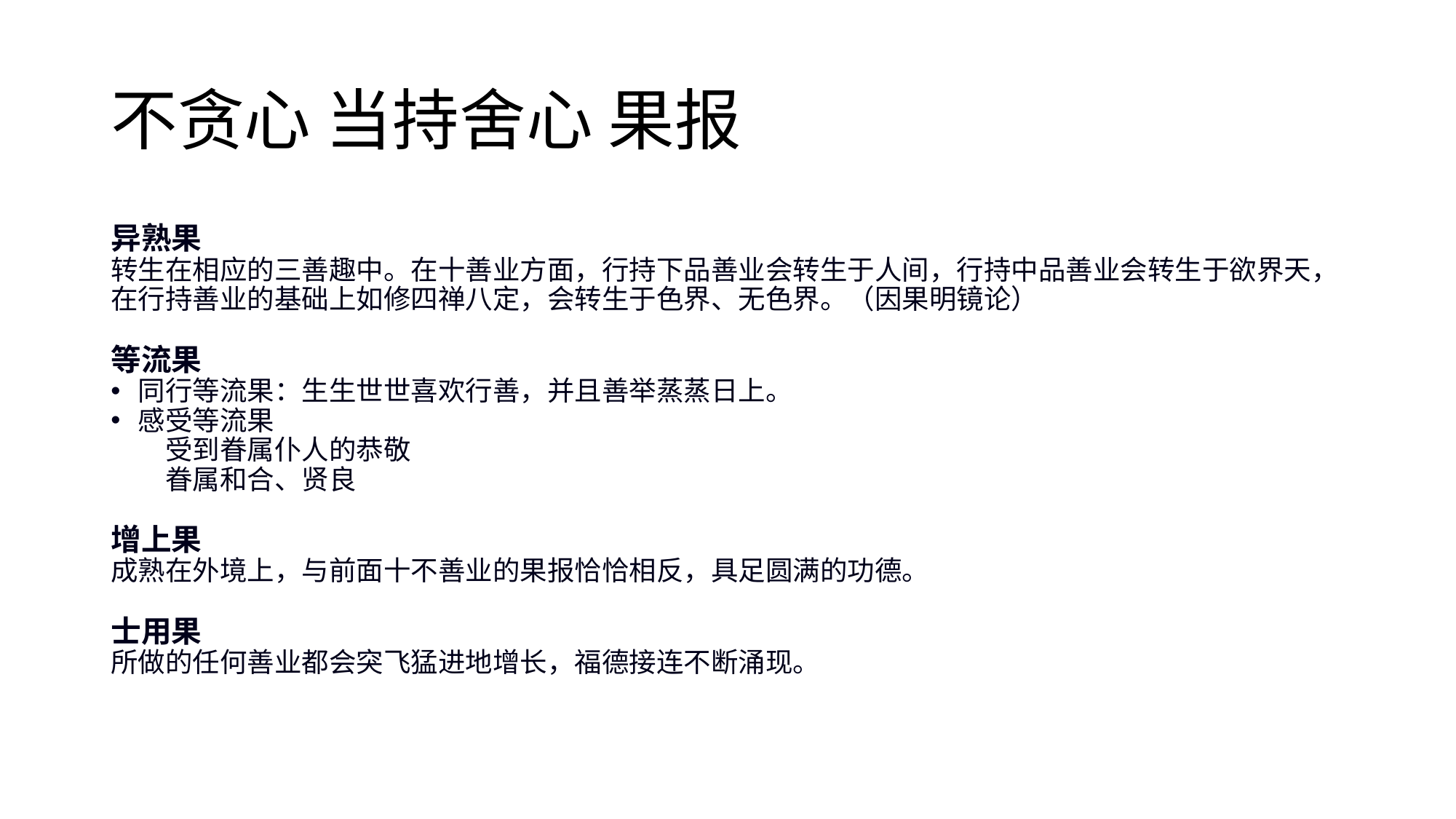

# 不贪心 当持舍心 果报
异熟果
转生在相应的三善趣中。在十善业方面，行持下品善业会转生于人间，行持中品善业会转生于欲界天，在行持善业的基础上如修四禅八定，会转生于色界、无色界。（因果明镜论）

等流果
同行等流果：生生世世喜欢行善，并且善举蒸蒸日上。
感受等流果
受到眷属仆人的恭敬
眷属和合、贤良

增上果
成熟在外境上，与前面十不善业的果报恰恰相反，具足圆满的功德。

士用果
所做的任何善业都会突飞猛进地增长，福德接连不断涌现。